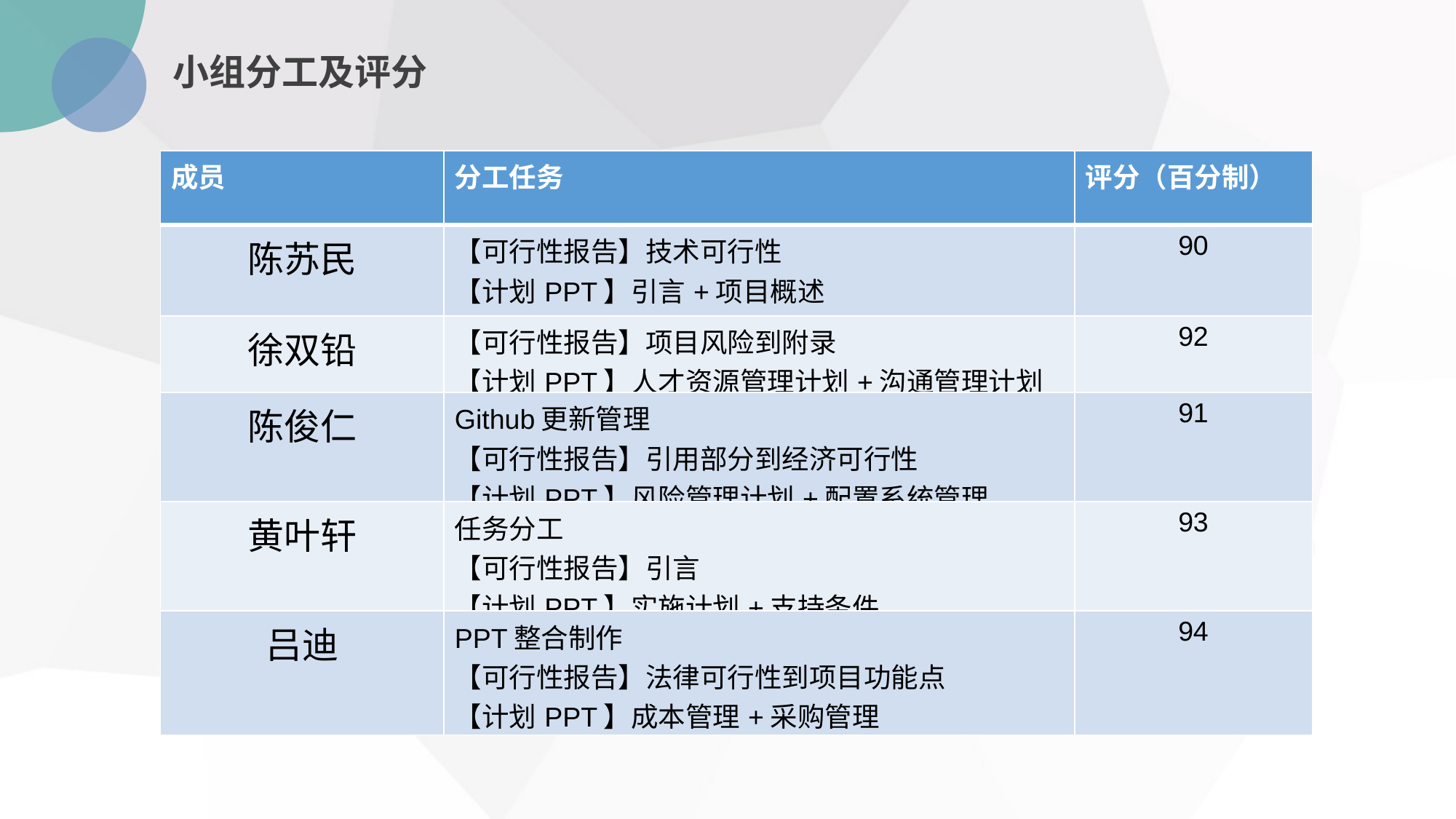

小组分工及评分
| 成员 | 分工任务 | 评分（百分制） |
| --- | --- | --- |
| 陈苏民 | 【可行性报告】技术可行性 【计划PPT】引言+项目概述 | 90 |
| 徐双铅 | 【可行性报告】项目风险到附录 【计划PPT】人才资源管理计划+沟通管理计划 | 92 |
| 陈俊仁 | Github更新管理 【可行性报告】引用部分到经济可行性 【计划PPT】风险管理计划+配置系统管理 | 91 |
| 黄叶轩 | 任务分工 【可行性报告】引言 【计划PPT】实施计划+支持条件 | 93 |
| 吕迪 | PPT整合制作 【可行性报告】法律可行性到项目功能点 【计划PPT】成本管理+采购管理 | 94 |